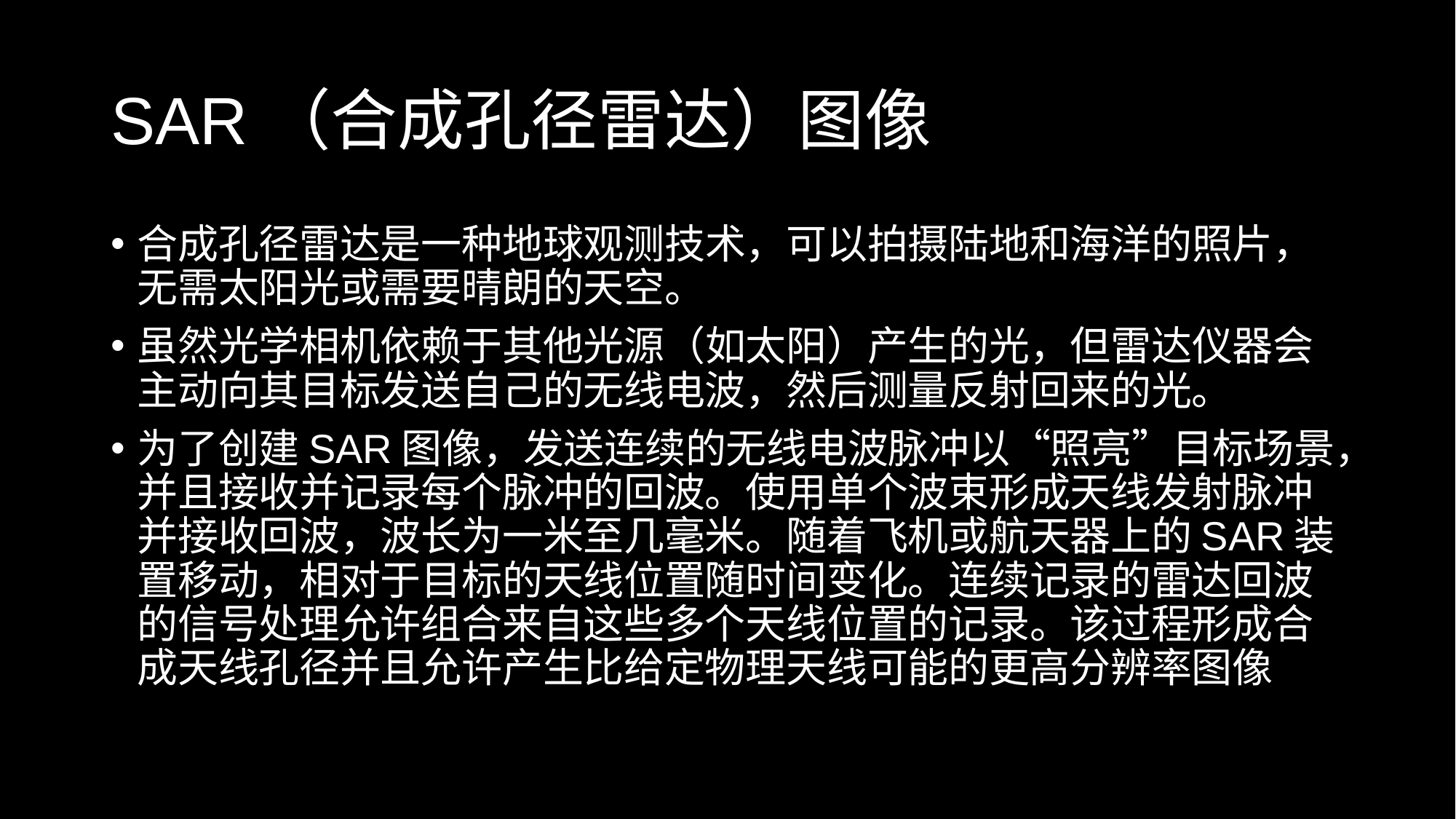

# SAR（合成孔径雷达）图像
合成孔径雷达是一种地球观测技术，可以拍摄陆地和海洋的照片，无需太阳光或需要晴朗的天空。
虽然光学相机依赖于其他光源（如太阳）产生的光，但雷达仪器会主动向其目标发送自己的无线电波，然后测量反射回来的光。
为了创建SAR图像，发送连续的无线电波脉冲以“照亮”目标场景，并且接收并记录每个脉冲的回波。使用单个波束形成天线发射脉冲并接收回波，波长为一米至几毫米。随着飞机或航天器上的SAR装置移动，相对于目标的天线位置随时间变化。连续记录的雷达回波的信号处理允许组合来自这些多个天线位置的记录。该过程形成合成天线孔径并且允许产生比给定物理天线可能的更高分辨率图像